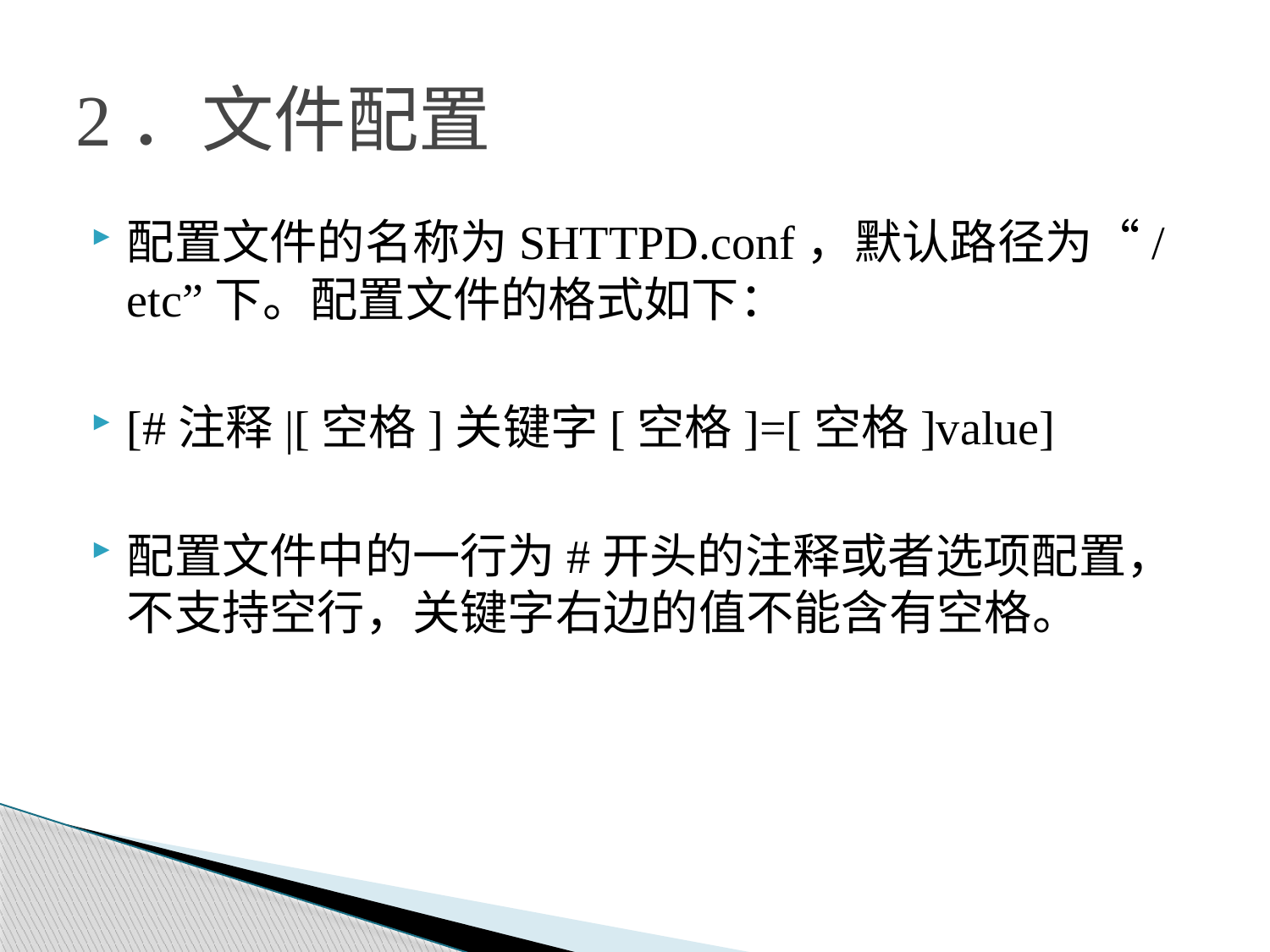

# 2．文件配置
配置文件的名称为SHTTPD.conf，默认路径为“/etc”下。配置文件的格式如下：

[#注释|[空格]关键字[空格]=[空格]value]

配置文件中的一行为#开头的注释或者选项配置，不支持空行，关键字右边的值不能含有空格。